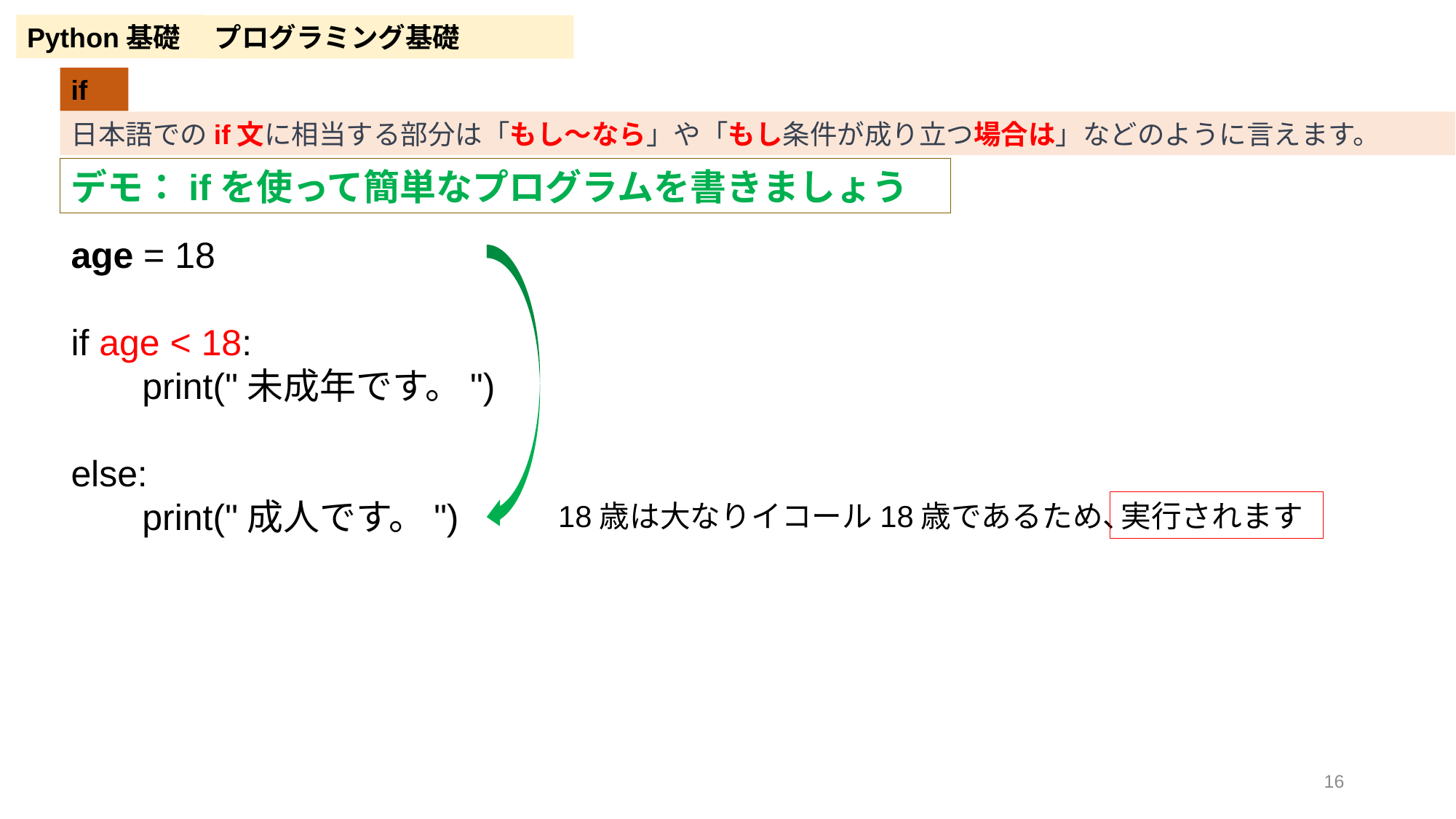

Python基礎
プログラミング基礎
if
日本語でのif文に相当する部分は「もし〜なら」や「もし条件が成り立つ場合は」などのように言えます。
デモ：ifを使って簡単なプログラムを書きましょう
age = 18

if age < 18:
       print("未成年です。")

else:
       print("成人です。")

18歳は大なりイコール18歳であるため、
実行されます
16